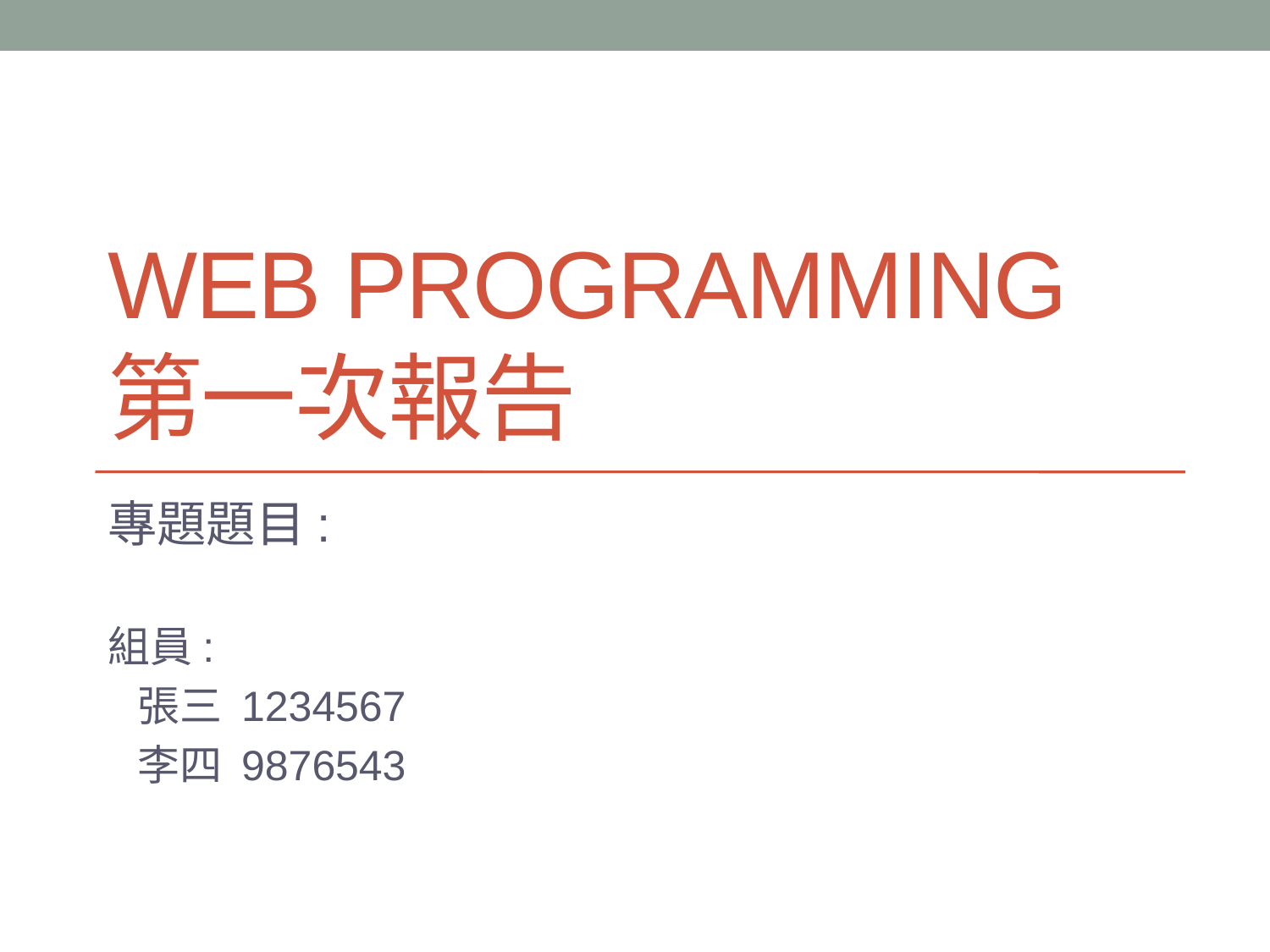

# Web Programming 第一次報告
專題題目:

組員:
  張三 1234567
  李四 9876543